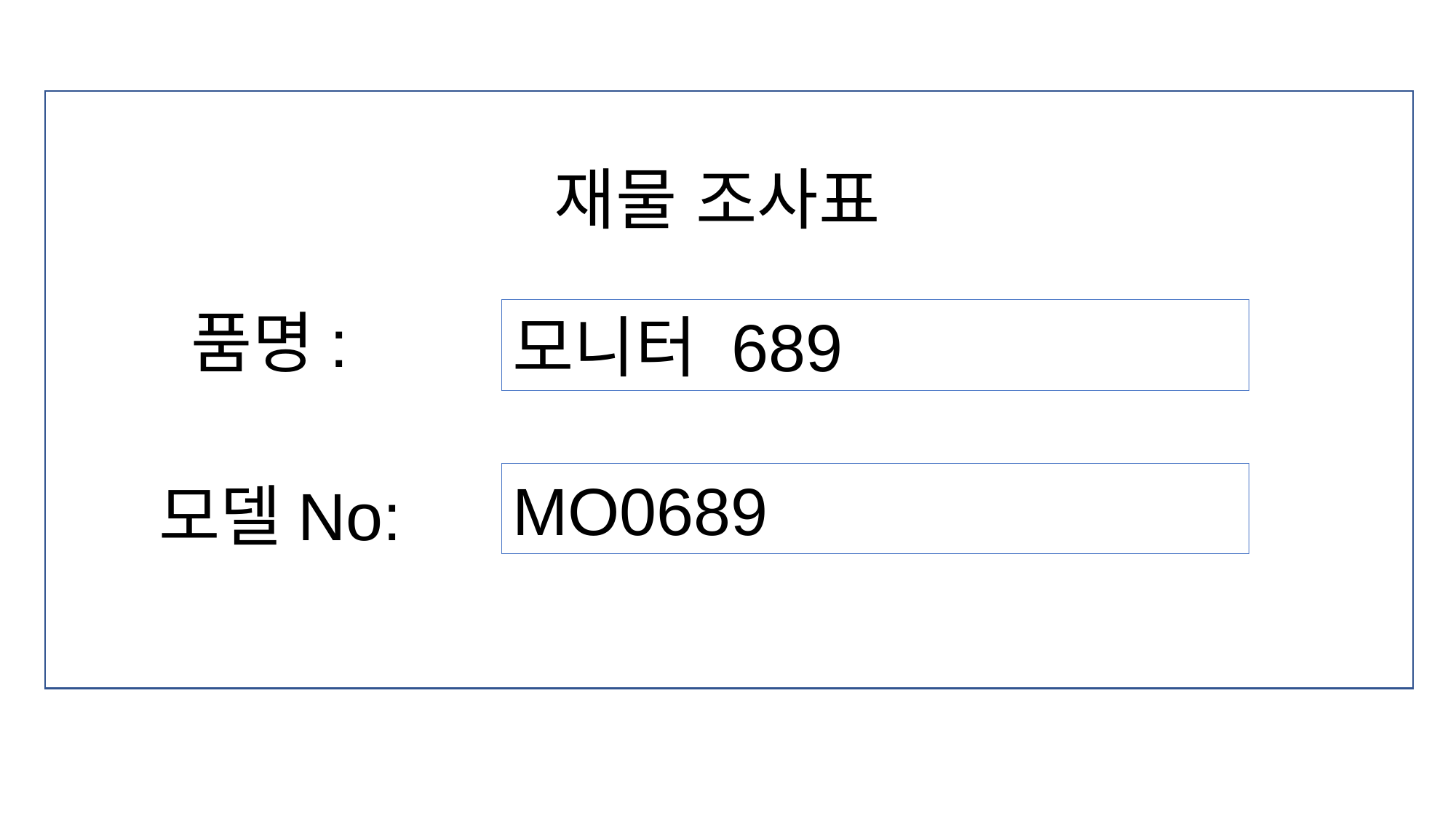

재물 조사표
품명:
모니터 689
MO0689
모델No: